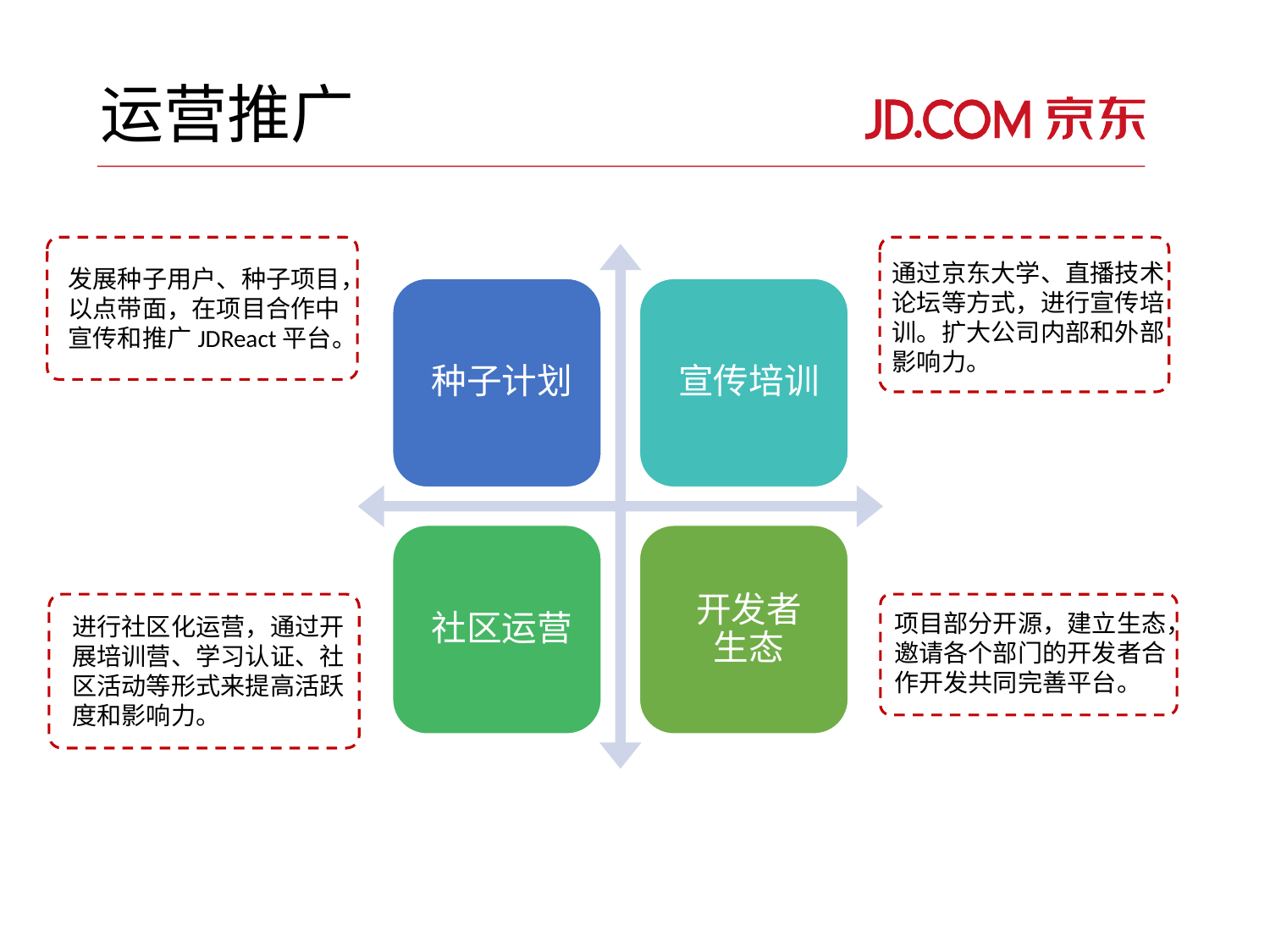

# 运营推广

种子计划
宣传培训
社区运营
开发者
生态
通过京东大学、直播技术论坛等方式，进行宣传培训。扩大公司内部和外部影响力。
发展种子用户、种子项目，以点带面，在项目合作中宣传和推广JDReact平台。

项目部分开源，建立生态，邀请各个部门的开发者合作开发共同完善平台。
进行社区化运营，通过开展培训营、学习认证、社区活动等形式来提高活跃度和影响力。